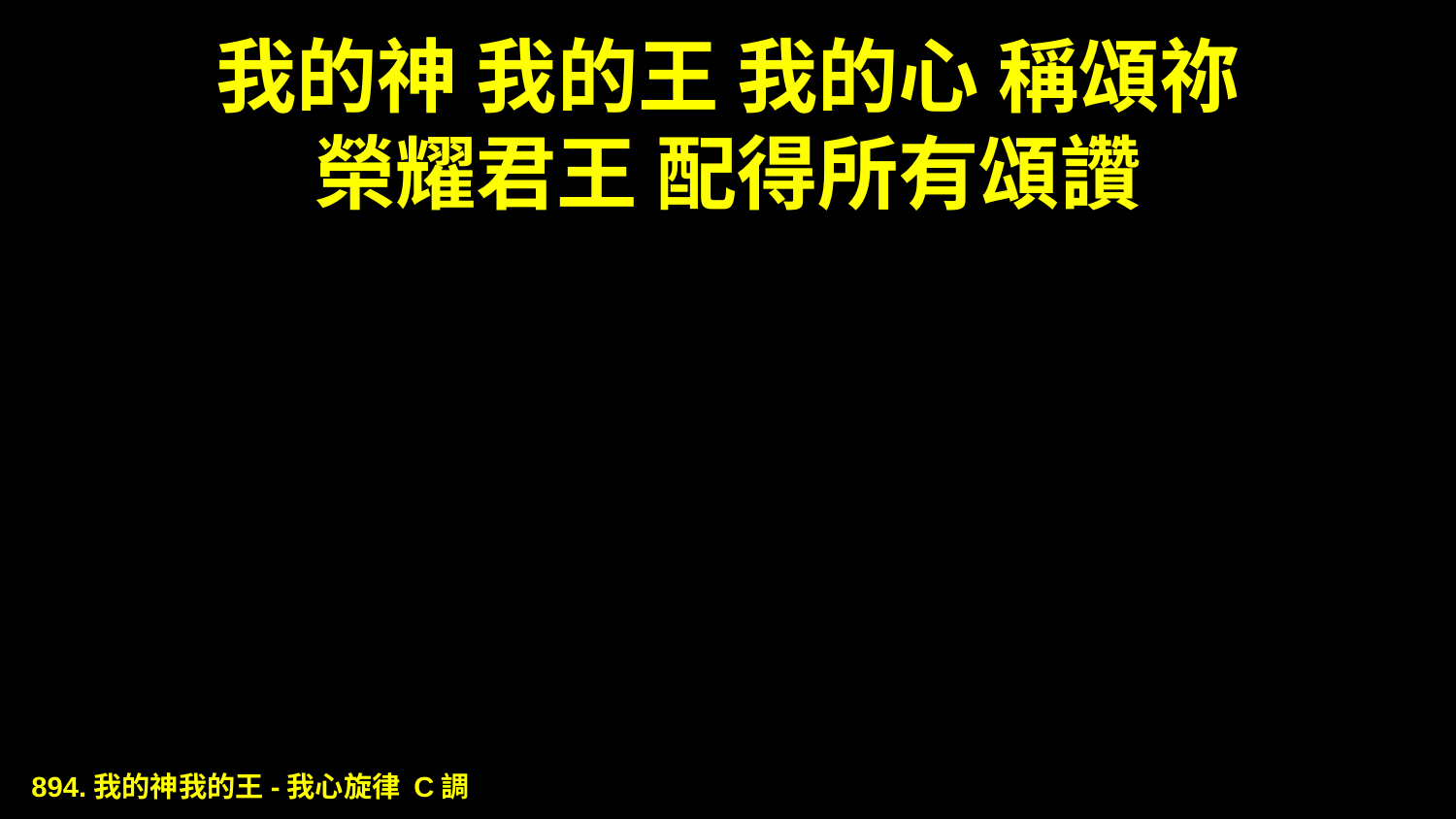

# 我的神 我的王 我的心 稱頌祢 榮耀君王 配得所有頌讚
894.我的神我的王-我心旋律 C調